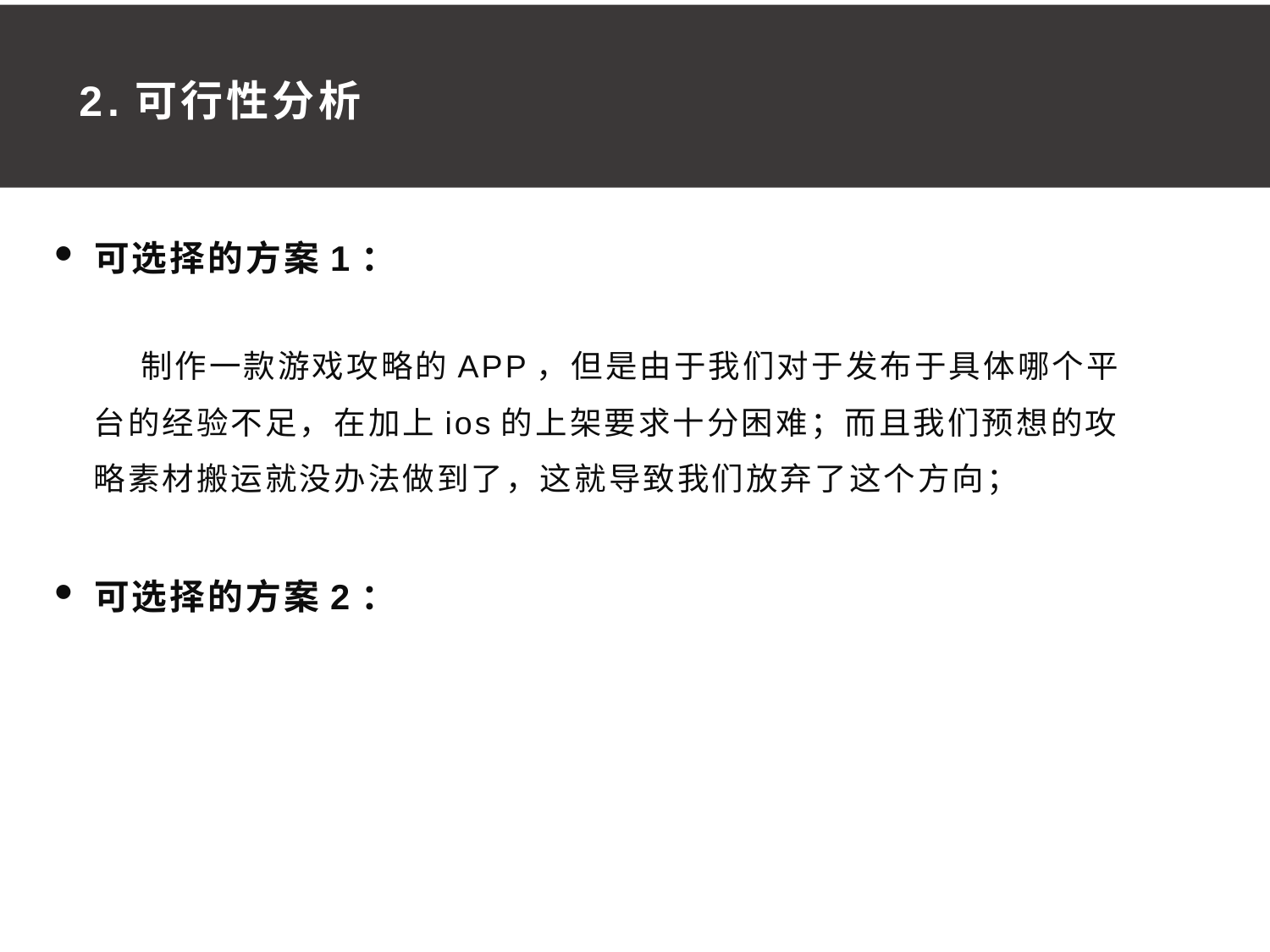

2.可行性分析
可选择的方案1：
    制作一款游戏攻略的APP，但是由于我们对于发布于具体哪个平台的经验不足，在加上ios的上架要求十分困难；而且我们预想的攻略素材搬运就没办法做到了，这就导致我们放弃了这个方向；
可选择的方案2：